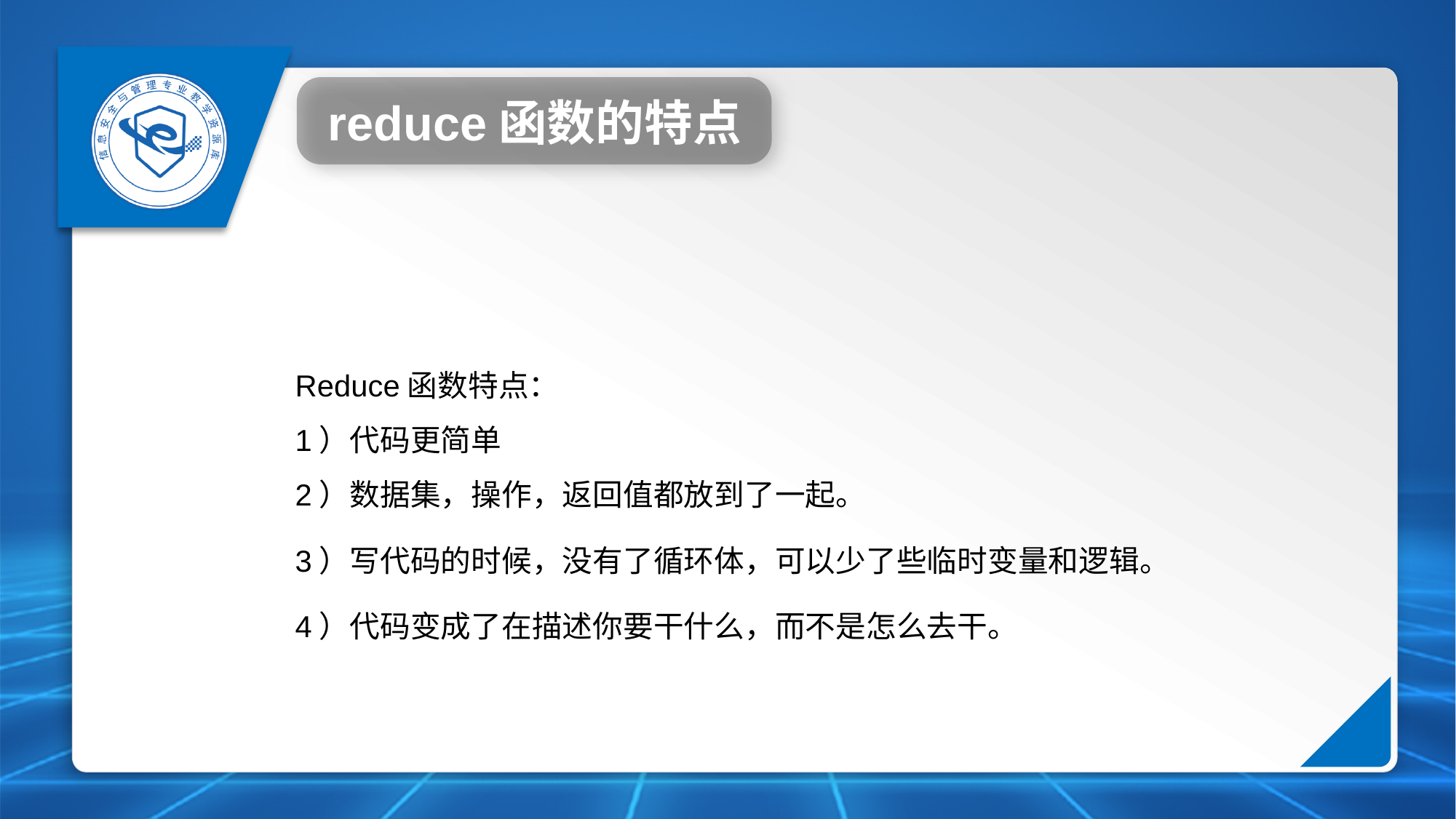

reduce函数的特点
Reduce函数特点：
1）代码更简单
2）数据集，操作，返回值都放到了一起。
3）写代码的时候，没有了循环体，可以少了些临时变量和逻辑。
4）代码变成了在描述你要干什么，而不是怎么去干。